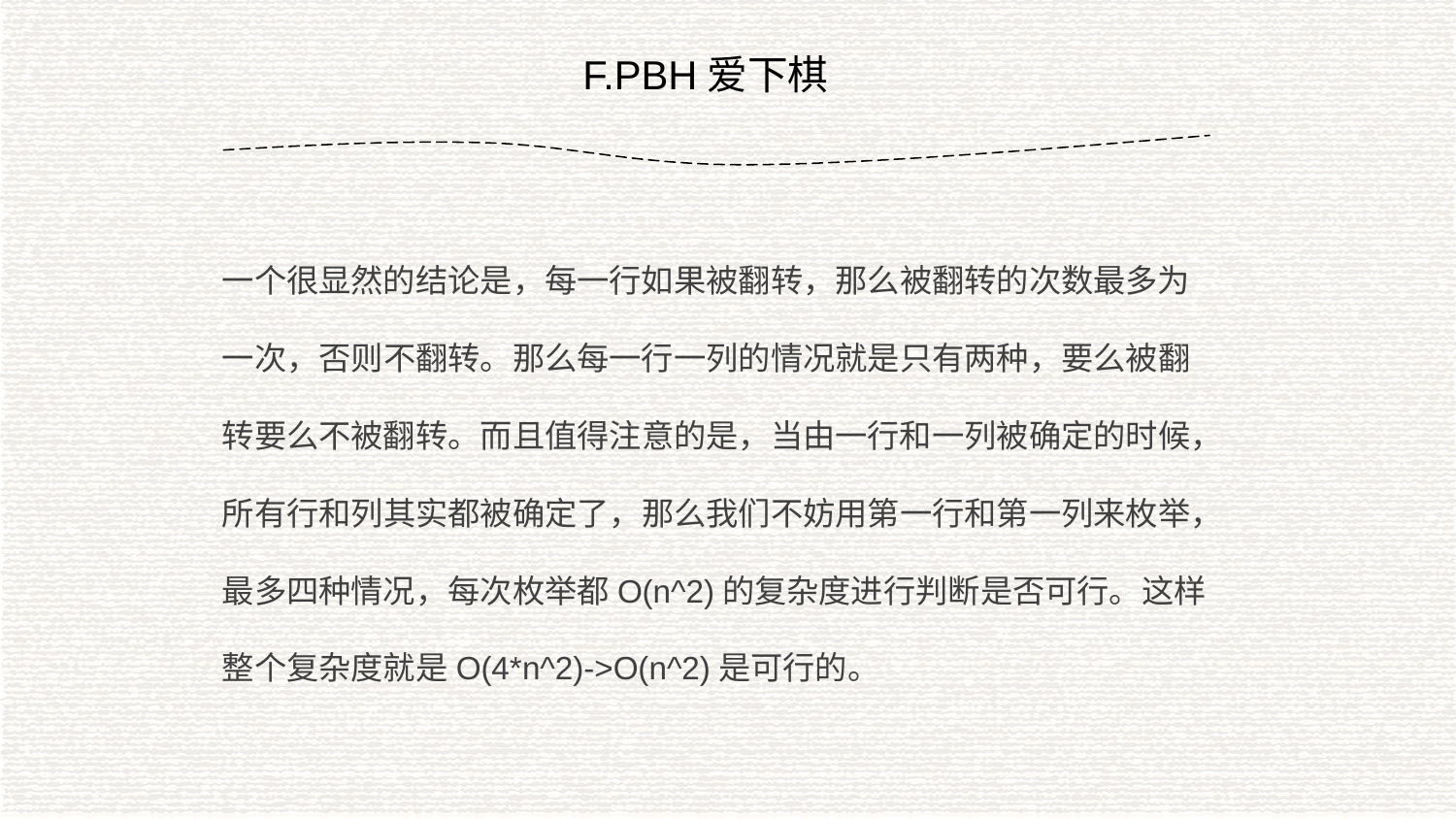

F.PBH爱下棋

一个很显然的结论是，每一行如果被翻转，那么被翻转的次数最多为一次，否则不翻转。那么每一行一列的情况就是只有两种，要么被翻转要么不被翻转。而且值得注意的是，当由一行和一列被确定的时候，所有行和列其实都被确定了，那么我们不妨用第一行和第一列来枚举，最多四种情况，每次枚举都O(n^2)的复杂度进行判断是否可行。这样整个复杂度就是O(4*n^2)->O(n^2)是可行的。